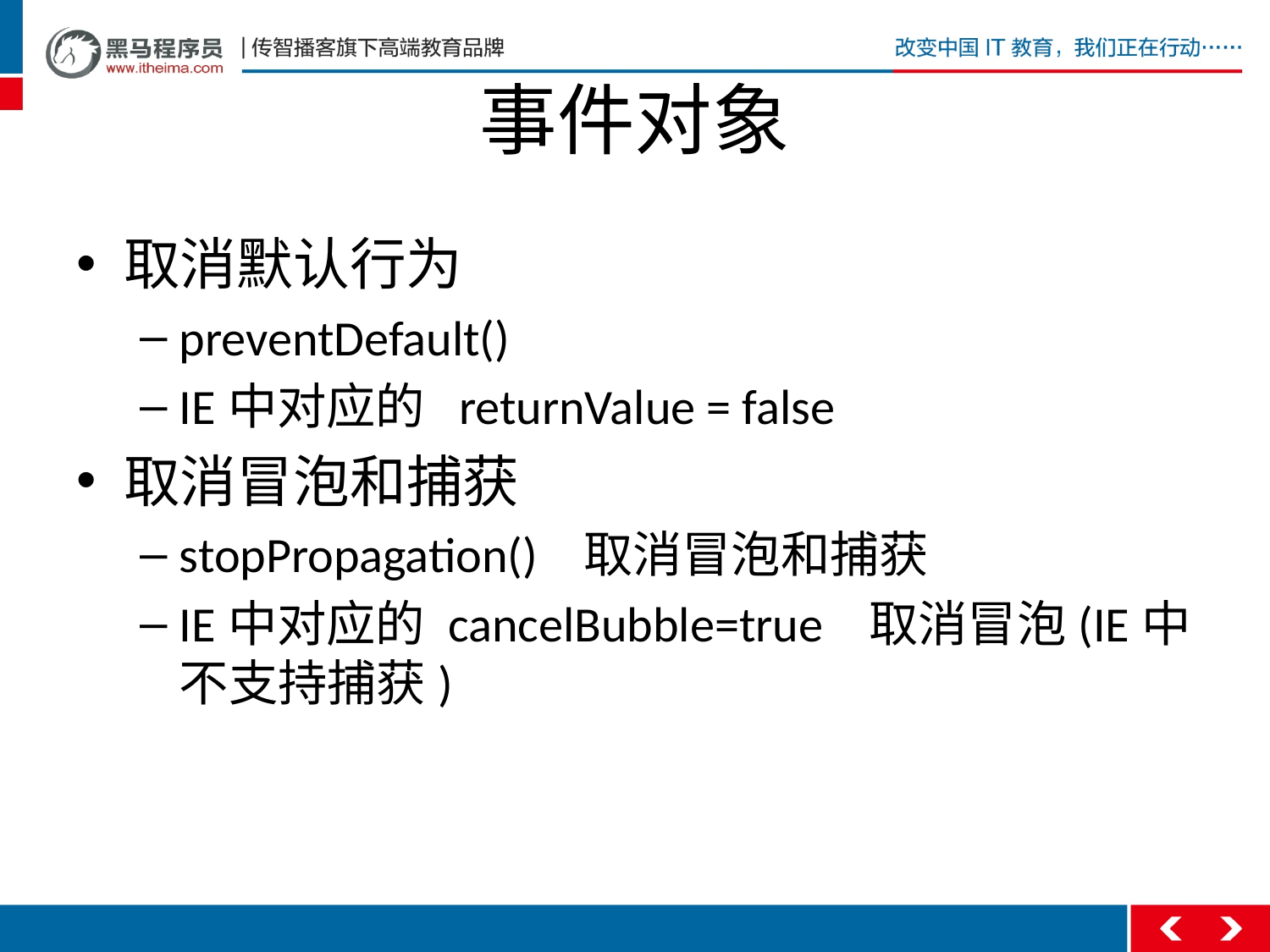

# 事件对象
取消默认行为
preventDefault()
IE中对应的  returnValue = false
取消冒泡和捕获
stopPropagation()	 取消冒泡和捕获
IE中对应的 cancelBubble=true   取消冒泡(IE中不支持捕获)